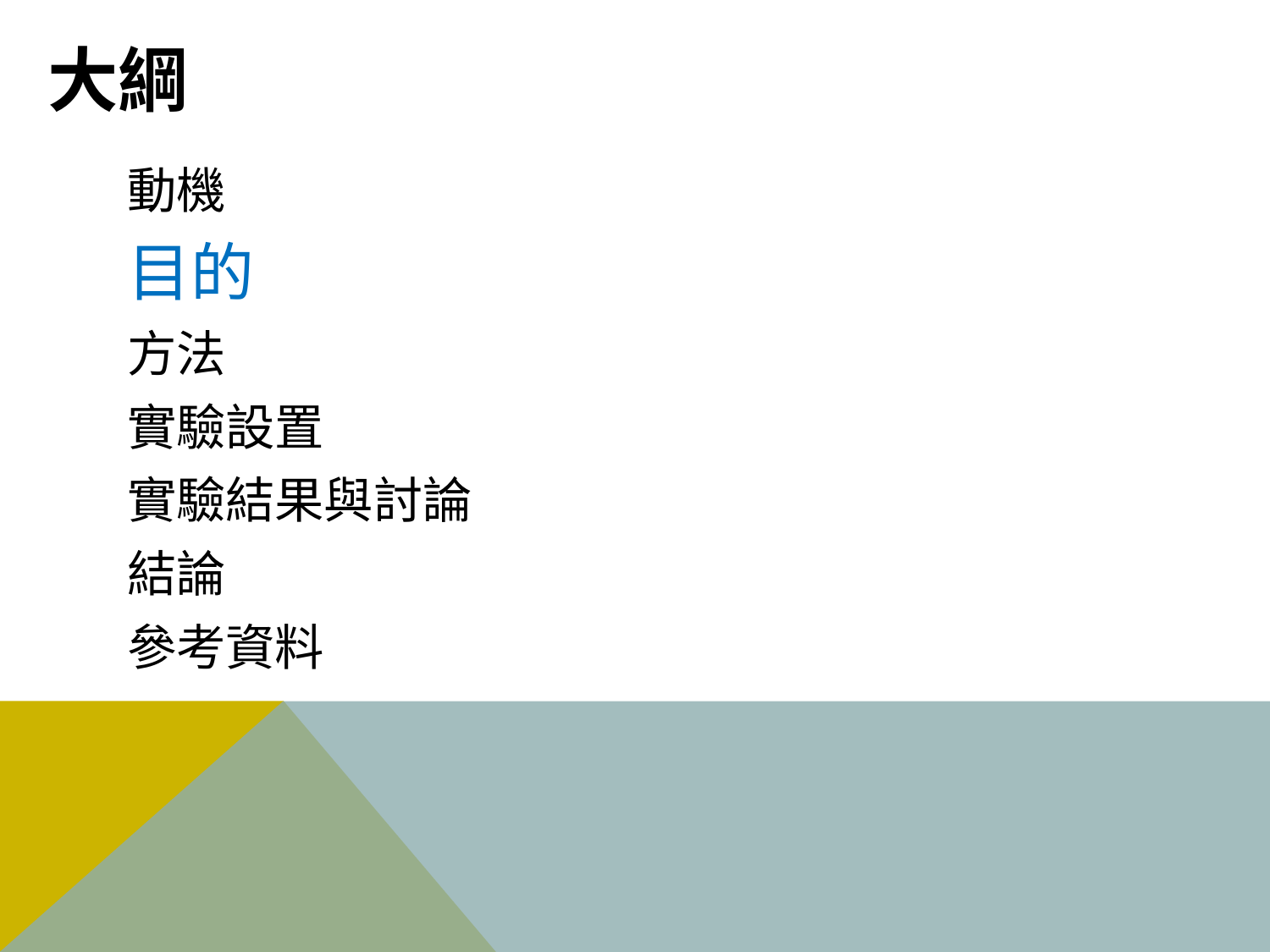

# 大綱
動機
目的
方法
實驗設置
實驗結果與討論
結論
參考資料